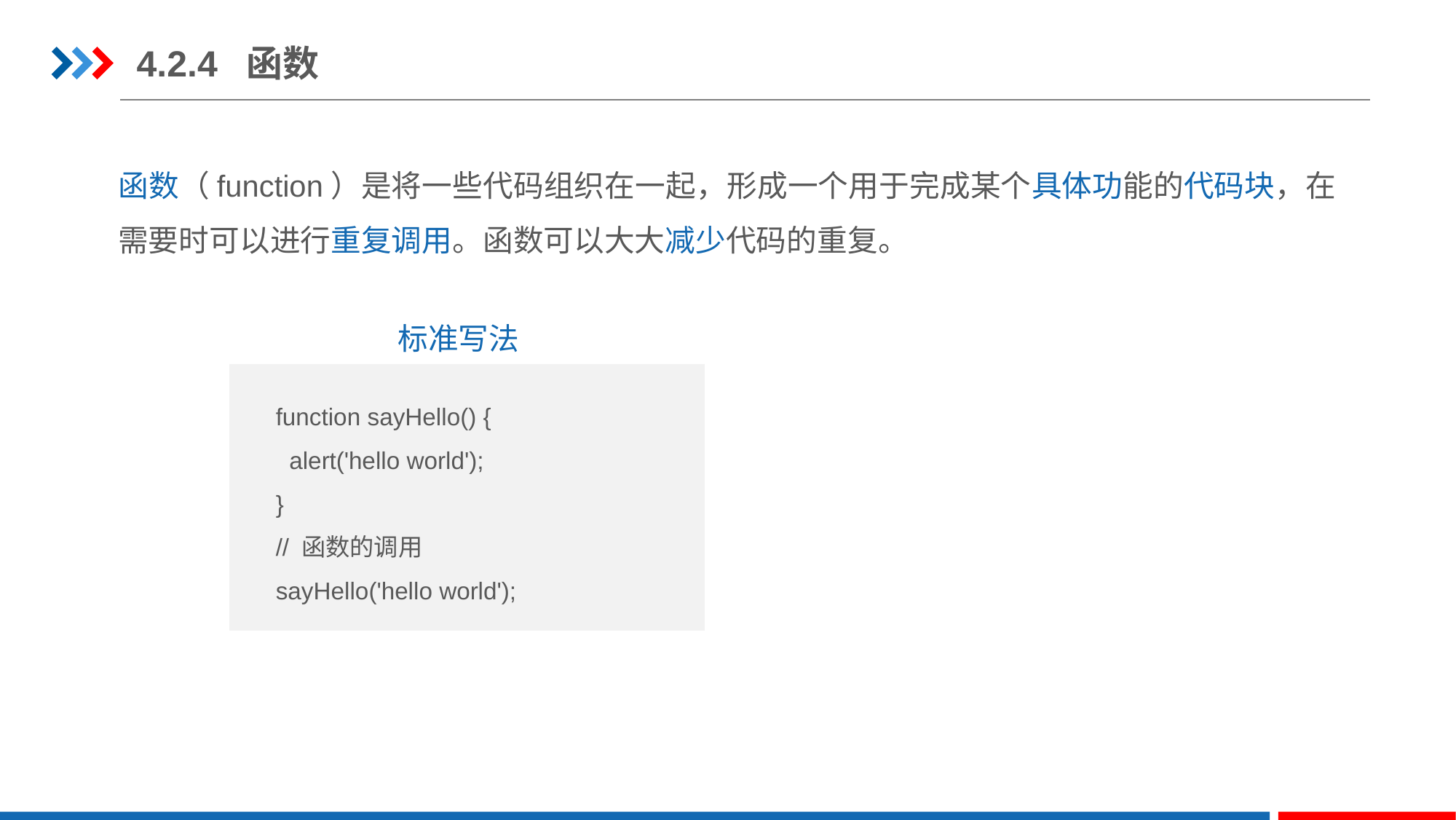

4.2.4  函数
函数（function）是将一些代码组织在一起，形成一个用于完成某个具体功能的代码块，在需要时可以进行重复调用。函数可以大大减少代码的重复。
标准写法

function sayHello() {
  alert('hello world');
}
// 函数的调用
sayHello('hello world');